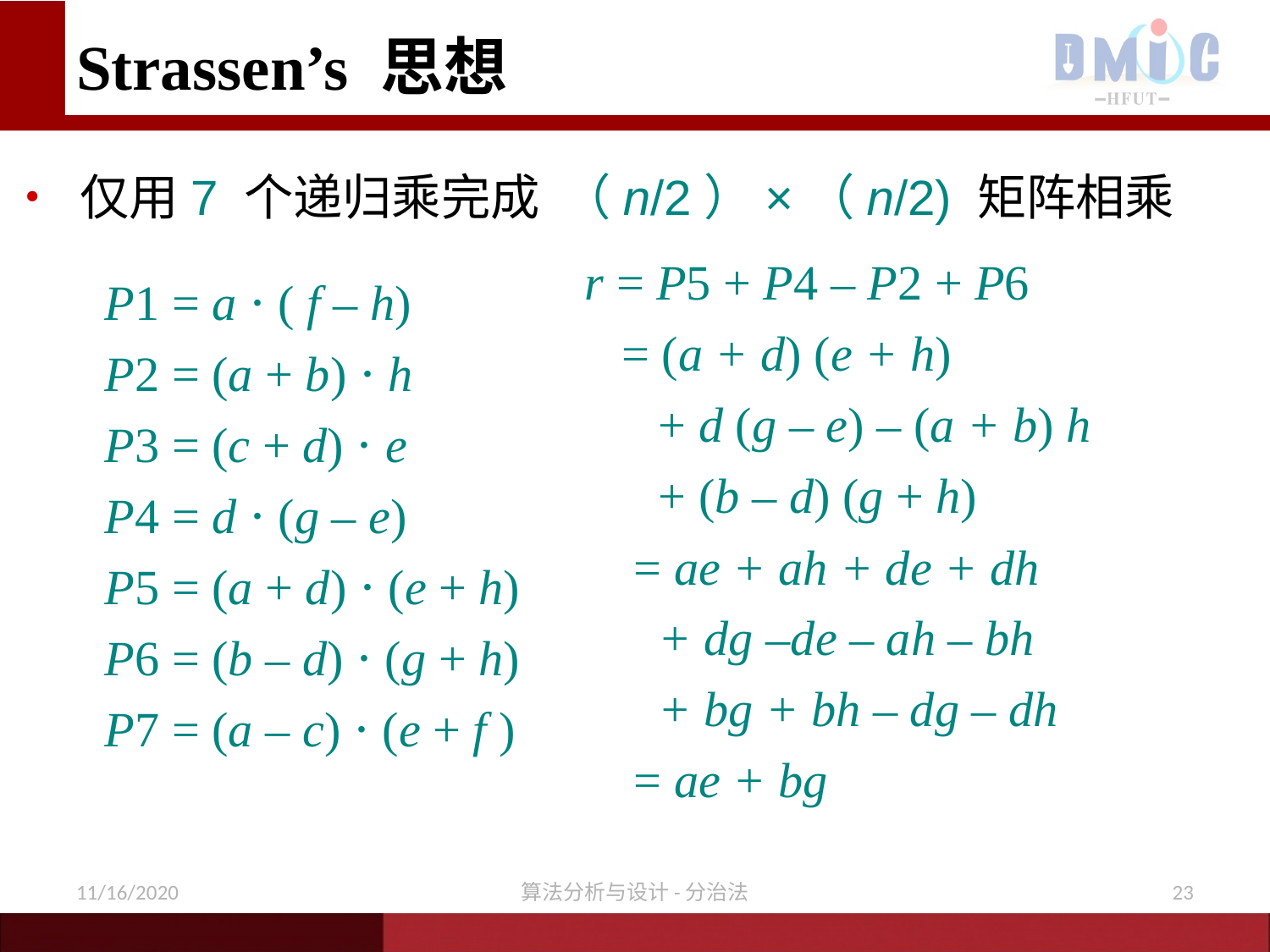

# Strassen’s 思想
• 仅用7 个递归乘完成  （n/2）×（n/2) 矩阵相乘
r = P5 + P4 – P2 + P6
   = (a + d) (e + h)
      + d (g – e) – (a + b) h
      + (b – d) (g + h)
    = ae + ah + de + dh
      + dg –de – ah – bh
      + bg + bh – dg – dh
    = ae + bg
P1 = a ⋅ ( f – h)
P2 = (a + b) ⋅ h
P3 = (c + d) ⋅ e
P4 = d ⋅ (g – e)
P5 = (a + d) ⋅ (e + h)
P6 = (b – d) ⋅ (g + h)
P7 = (a – c) ⋅ (e + f )
11/16/2020
算法分析与设计-分治法
23